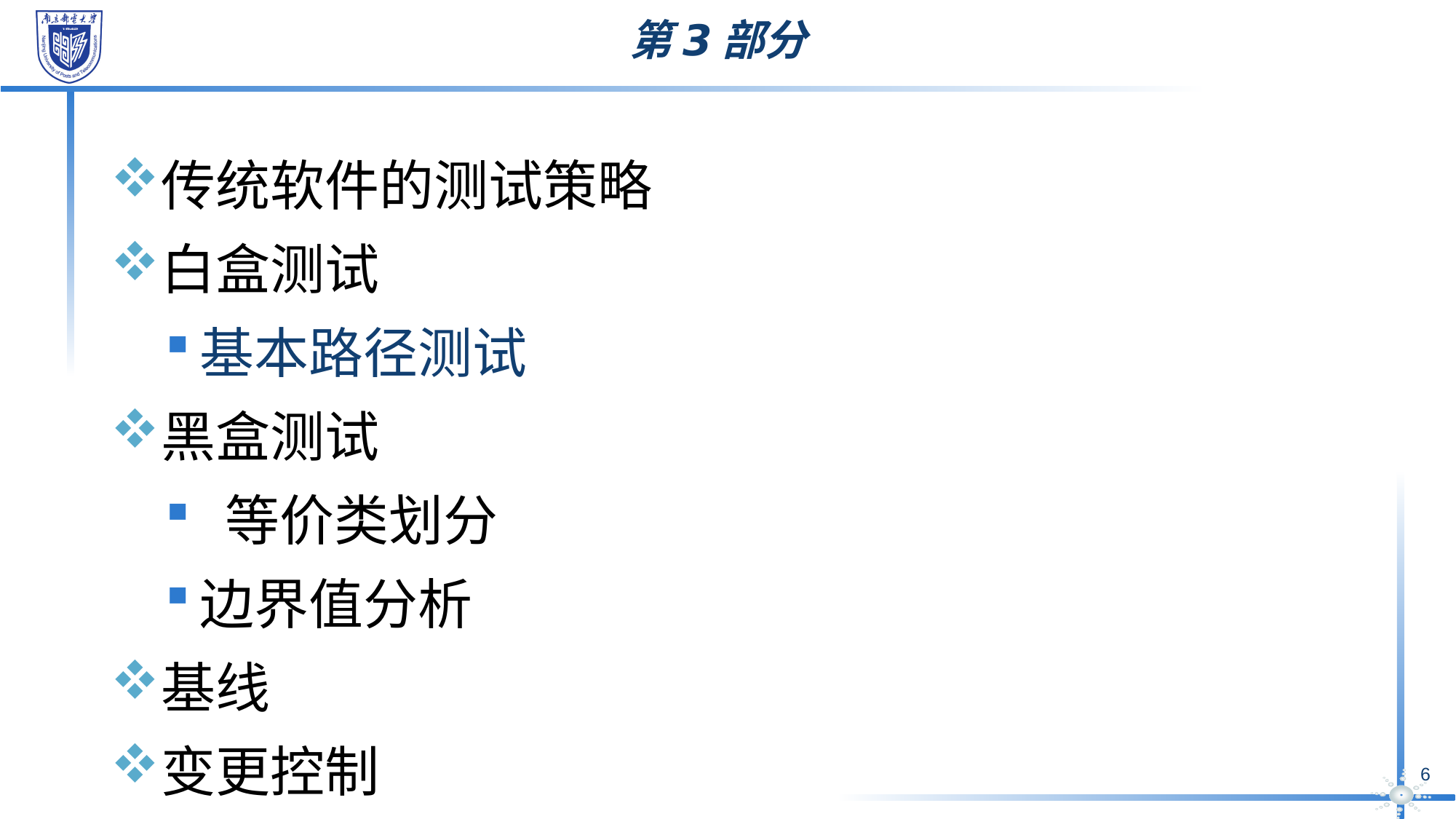

# 第3部分
传统软件的测试策略
白盒测试
基本路径测试
黑盒测试
 等价类划分
边界值分析
基线
变更控制